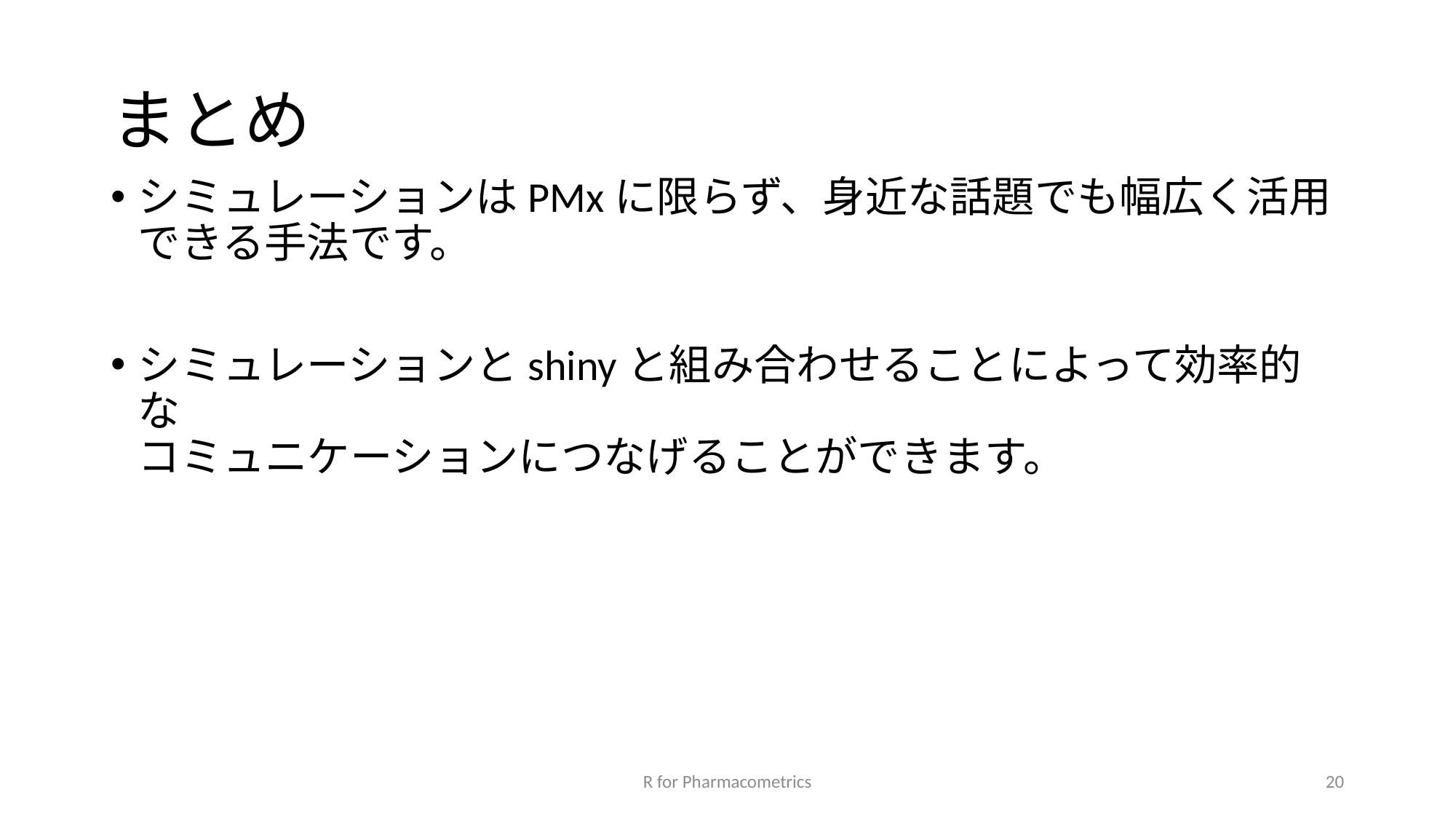

# まとめ
シミュレーションはPMxに限らず、身近な話題でも幅広く活用できる手法です。

シミュレーションとshinyと組み合わせることによって効率的な
コミュニケーションにつなげることができます。

R for Pharmacometrics
20